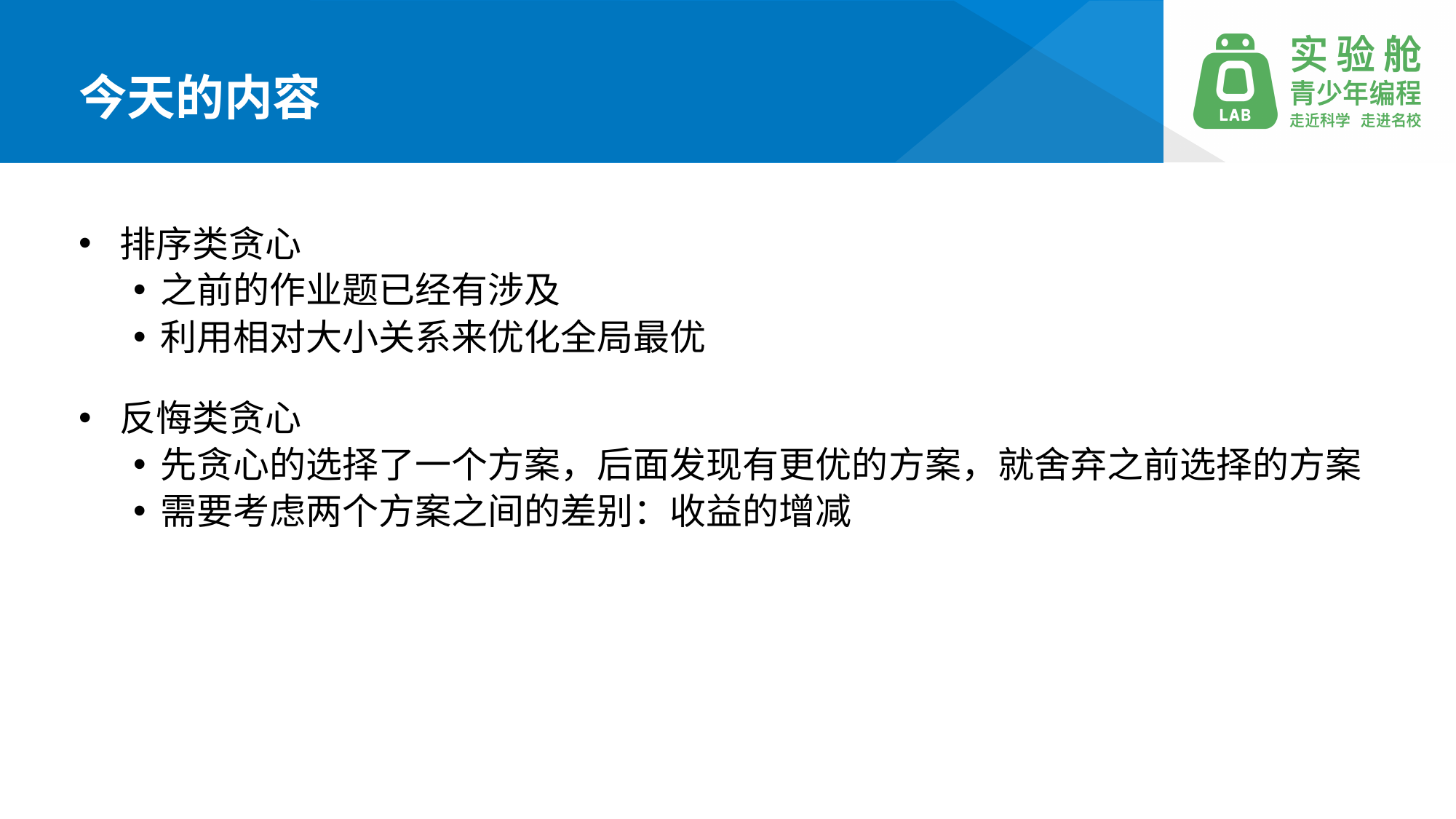

今天的内容
排序类贪心
之前的作业题已经有涉及
利用相对大小关系来优化全局最优
反悔类贪心
先贪心的选择了一个方案，后面发现有更优的方案，就舍弃之前选择的方案
需要考虑两个方案之间的差别：收益的增减